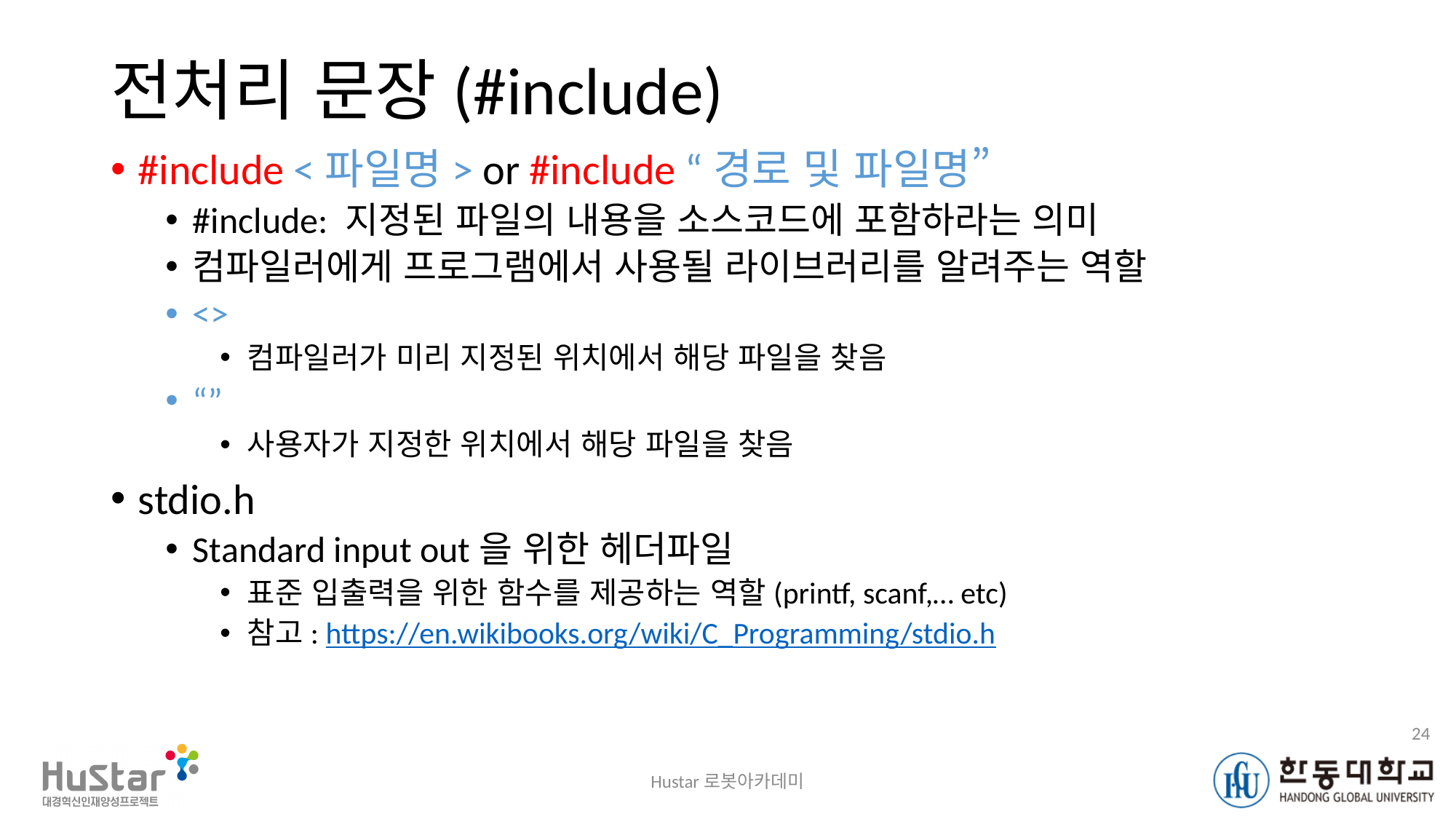

# 전처리 문장(#include)
#include <파일명> or #include “경로 및 파일명”
#include: 지정된 파일의 내용을 소스코드에 포함하라는 의미
컴파일러에게 프로그램에서 사용될 라이브러리를 알려주는 역할
<>
컴파일러가 미리 지정된 위치에서 해당 파일을 찾음
“”
사용자가 지정한 위치에서 해당 파일을 찾음
stdio.h
Standard input out을 위한 헤더파일
표준 입출력을 위한 함수를 제공하는 역할(printf, scanf,… etc)
참고: https://en.wikibooks.org/wiki/C_Programming/stdio.h
24
Hustar로봇아카데미